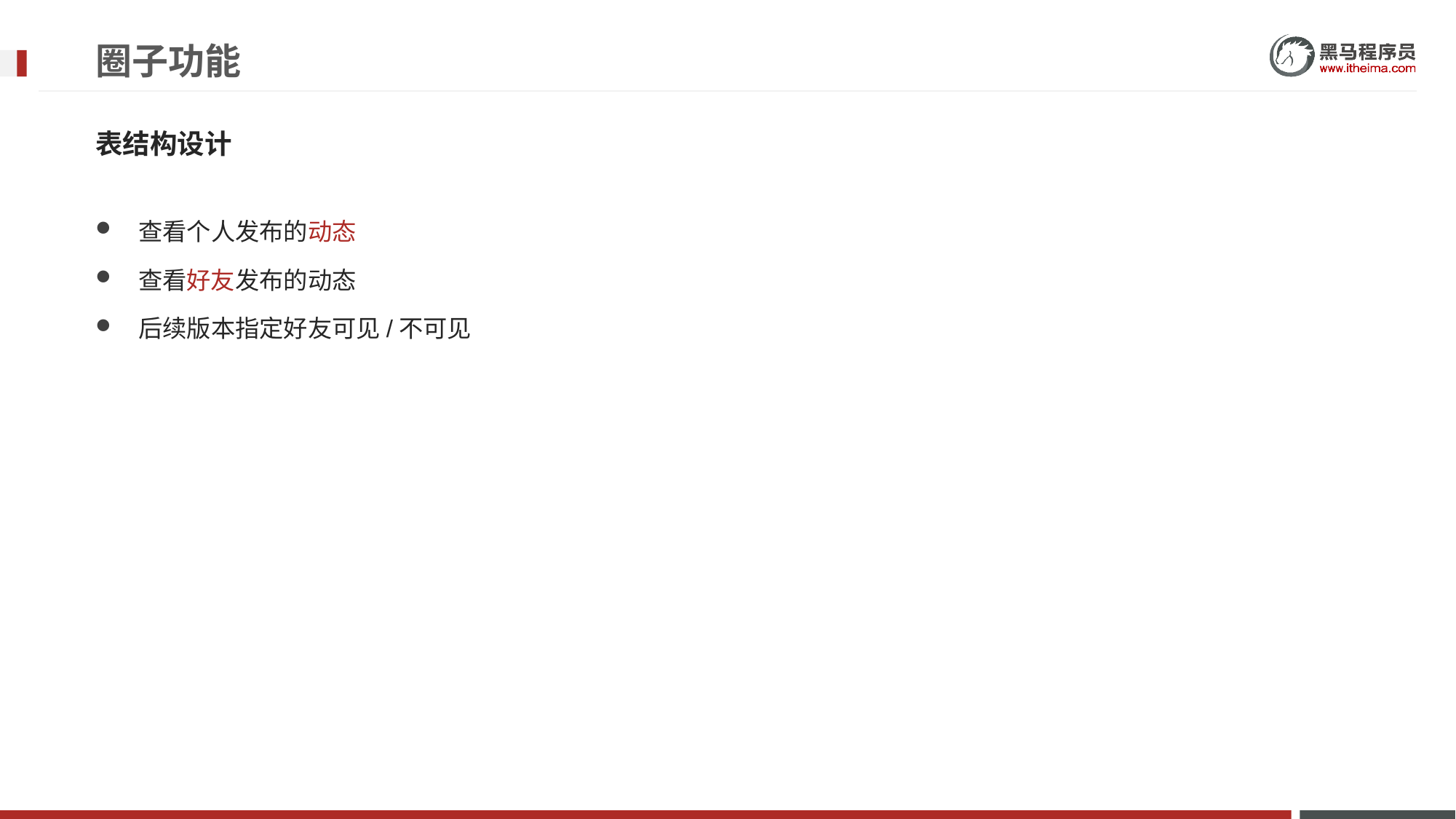

# 圈子功能
表结构设计
查看个人发布的动态
查看好友发布的动态
后续版本指定好友可见/不可见